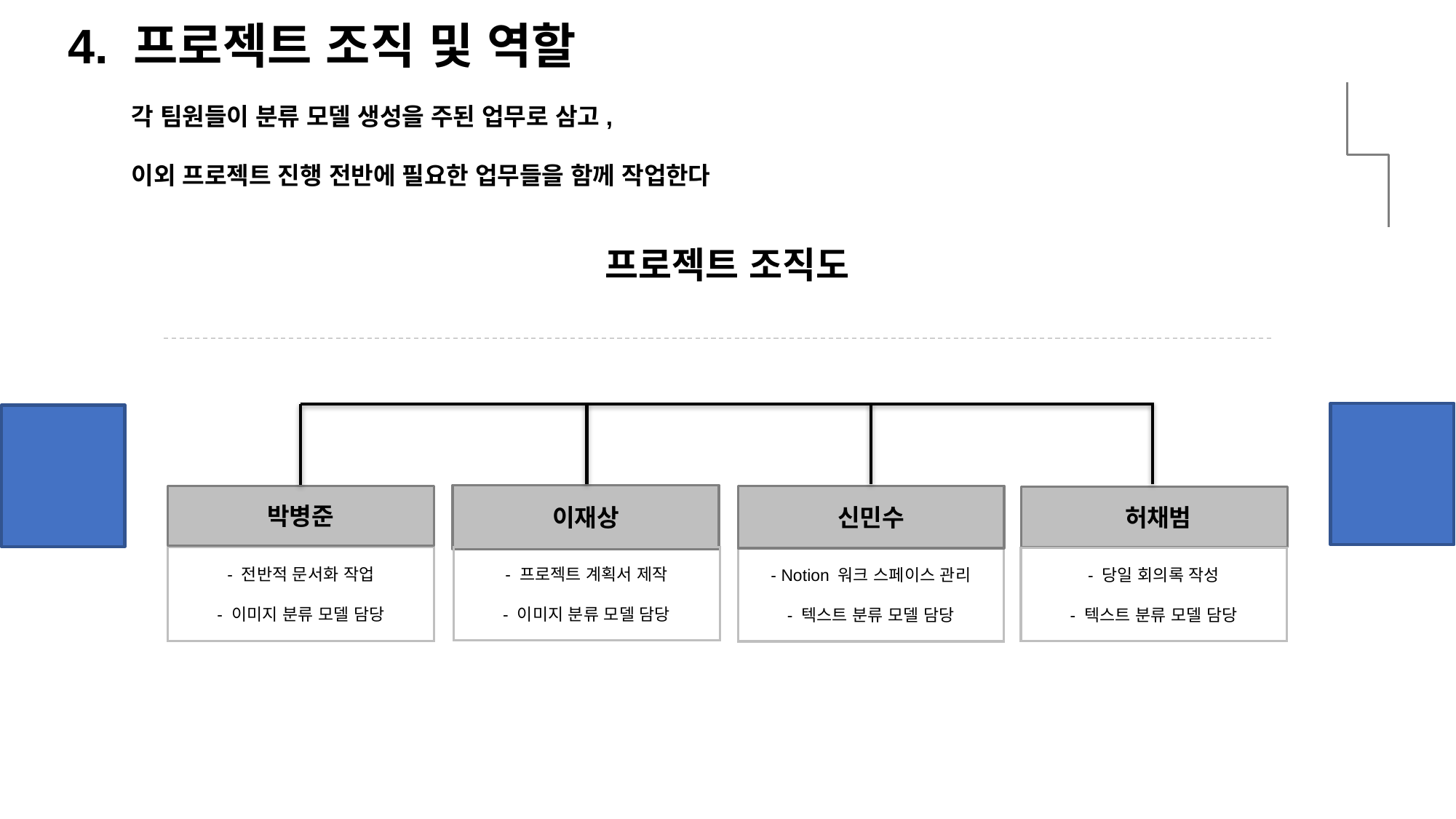

# 4. 프로젝트 조직 및 역할
각 팀원들이 분류 모델 생성을 주된 업무로 삼고,
이외 프로젝트 진행 전반에 필요한 업무들을 함께 작업한다
프로젝트 조직도
이재상
- 프로젝트 계획서 제작

- 이미지 분류 모델 담당
신민수
- Notion 워크 스페이스 관리

- 텍스트 분류 모델 담당
박병준
- 전반적 문서화 작업

- 이미지 분류 모델 담당
 허채범
- 당일 회의록 작성

- 텍스트 분류 모델 담당